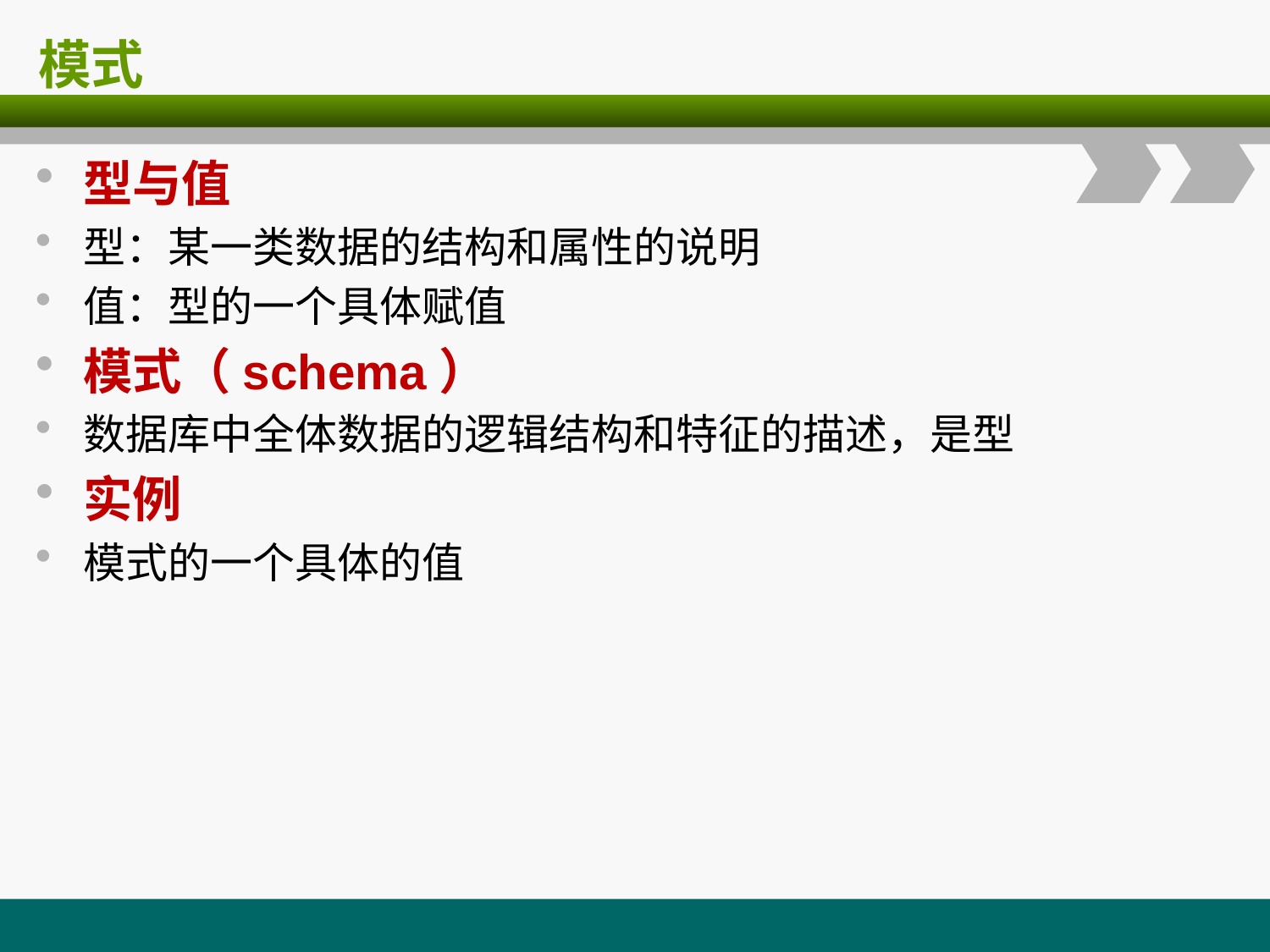

# 模式
型与值
型：某一类数据的结构和属性的说明
值：型的一个具体赋值
模式（schema）
数据库中全体数据的逻辑结构和特征的描述，是型
实例
模式的一个具体的值